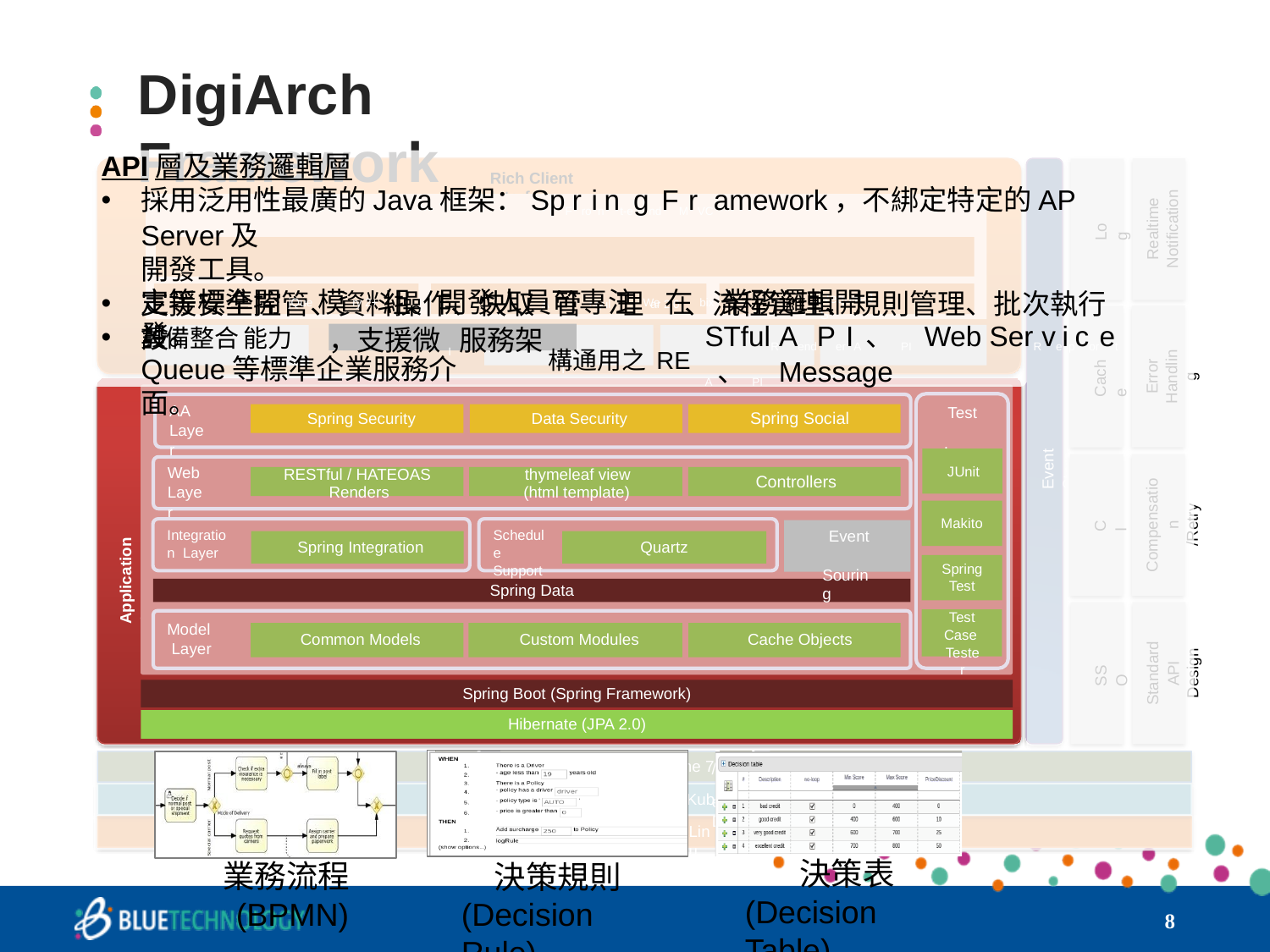

# DigiArch Framework

API層及業務邏輯層

Rich Client Interface
採用泛用性最廣的Java框架：SpFrroinnt-egndFMrVCamework，不綁定特定的AP Server及
開發工具。
支援安全控管、資料操作、快取A管ngul理ar 2.0、流程管理、規則管理、批次執行設

Realtime
Notification
Log

定等標準開jQue模ry 2+組。開發人員可專注We在bix 業務邏輯開發。
RequireJS

構通用之RE
具備整合 能力
•
STfulRAendPerIA、PI    Web SerRveipcoret A、PI     Message
，支援微I 服務架

API
Queue等標準企業服務介面。
Error
Handling
Cache

AA
Layer
Test  Layer
Spring Security
Data Security
Spring Social
Event Store

JUnit

Web  Layer
RESTful / HATEOAS
Renders
thymeleaf view
(html template)
Controllers

Makito
Compensation
/Retry
CI

Event  Souring
Integration  Layer
Schedule  Support
Spring Integration
Quartz
Application Server
Spring
Test
Spring Data

Test
Case  Tester

Model  Layer
Common Models
Custom Modules
Cache Objects
Standard API
Design
SSO
Spring Boot (Spring Framework)
Hibernate (JPA 2.0)

ne 7
Kub
Linu
Java Virtual Machi
Auto Scaleout Platform (Fabric8/
Redhat Enterprise
/8
ernetes/Docker)
x

決策表
業務流程
決策規則

(Decision Table)
(BPMN)
(Decision Rule)
8